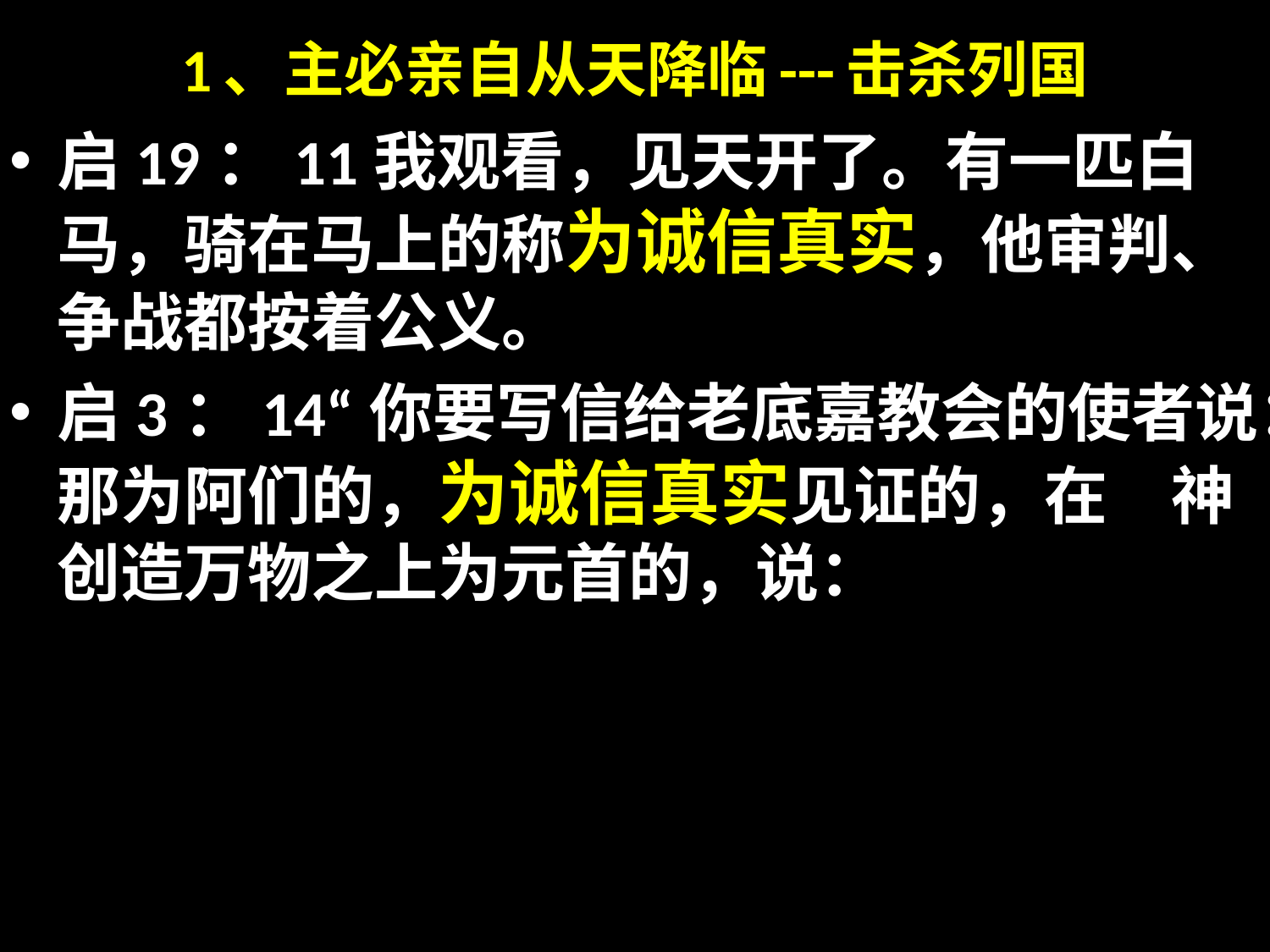

# 1、主必亲自从天降临---击杀列国
启19：11我观看，见天开了。有一匹白马，骑在马上的称为诚信真实，他审判、争战都按着公义。
启3：14“你要写信给老底嘉教会的使者说：那为阿们的，为诚信真实见证的，在　神创造万物之上为元首的，说：